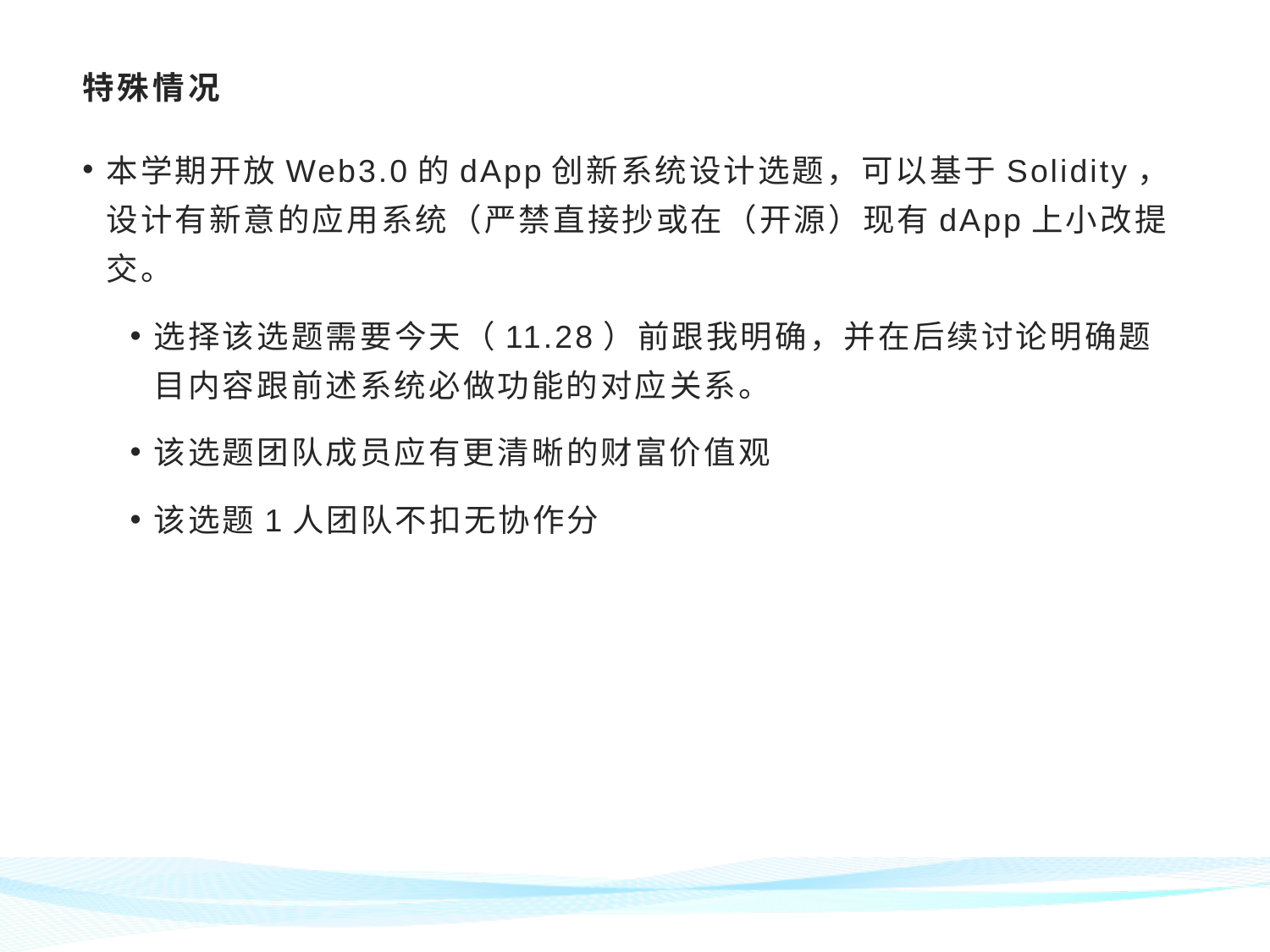

# 特殊情况
本学期开放Web3.0的dApp创新系统设计选题，可以基于Solidity，设计有新意的应用系统（严禁直接抄或在（开源）现有dApp上小改提交。
选择该选题需要今天（11.28）前跟我明确，并在后续讨论明确题目内容跟前述系统必做功能的对应关系。
该选题团队成员应有更清晰的财富价值观
该选题1人团队不扣无协作分